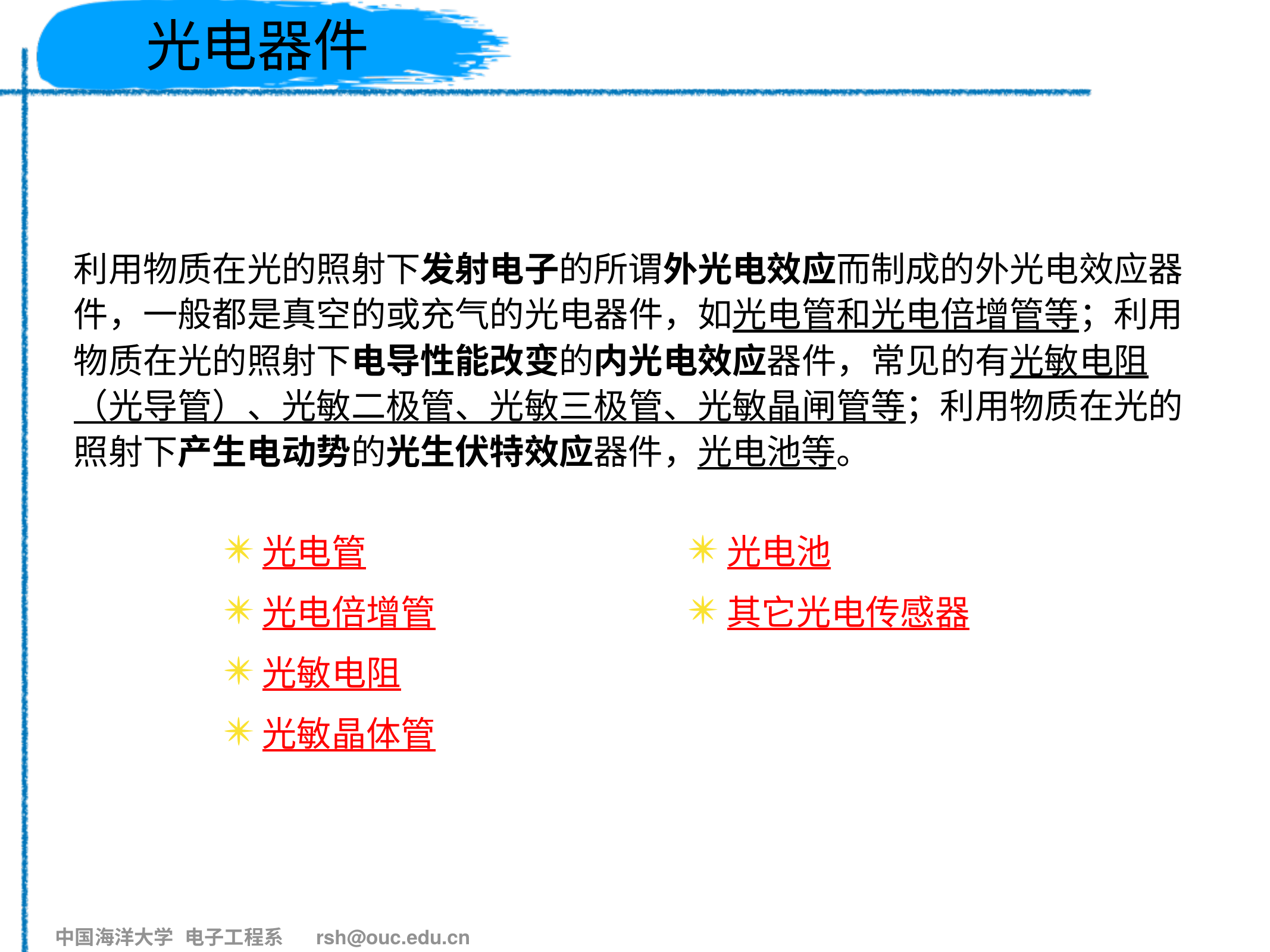

# 光电器件
利用物质在光的照射下发射电子的所谓外光电效应而制成的外光电效应器件，一般都是真空的或充气的光电器件，如光电管和光电倍增管等；利用物质在光的照射下电导性能改变的内光电效应器件，常见的有光敏电阻（光导管）、光敏二极管、光敏三极管、光敏晶闸管等；利用物质在光的照射下产生电动势的光生伏特效应器件，光电池等。
光电管
光电倍增管
光敏电阻
光敏晶体管
光电池
其它光电传感器